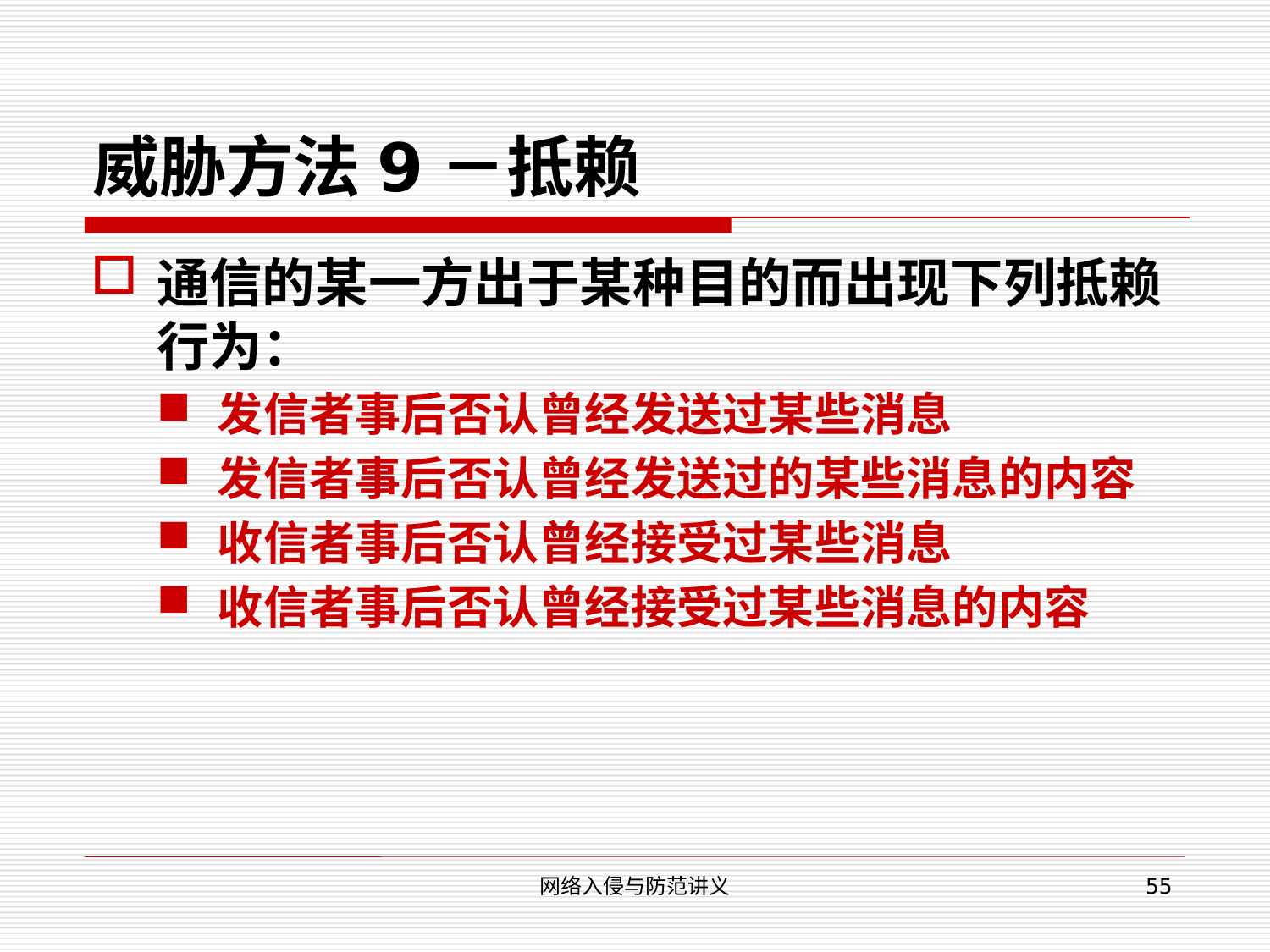

威胁方法9－抵赖
通信的某一方出于某种目的而出现下列抵赖行为：
发信者事后否认曾经发送过某些消息
发信者事后否认曾经发送过的某些消息的内容
收信者事后否认曾经接受过某些消息
收信者事后否认曾经接受过某些消息的内容

网络入侵与防范讲义
55